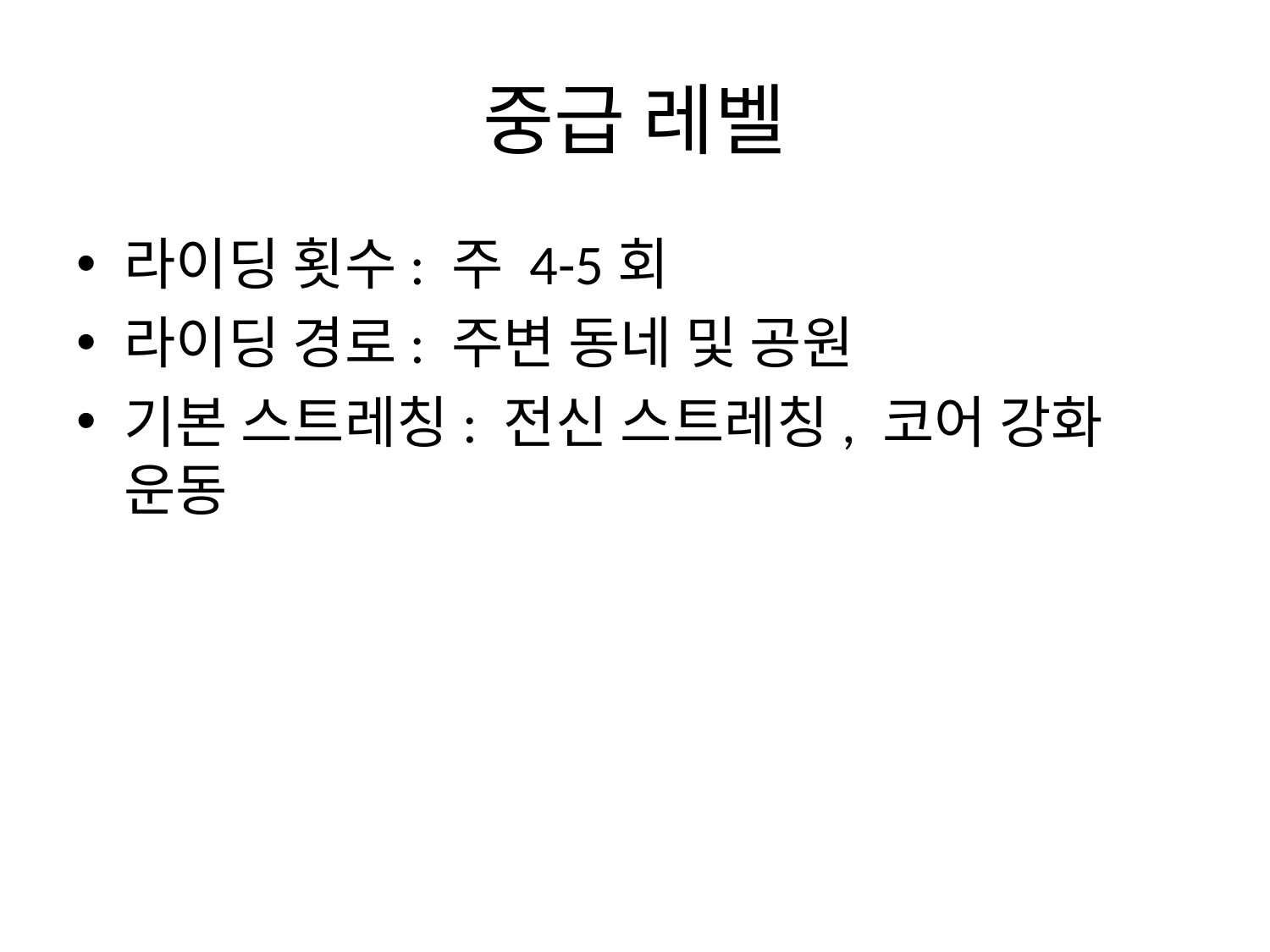

# 중급 레벨
라이딩 횟수: 주 4-5회
라이딩 경로: 주변 동네 및 공원
기본 스트레칭: 전신 스트레칭, 코어 강화 운동